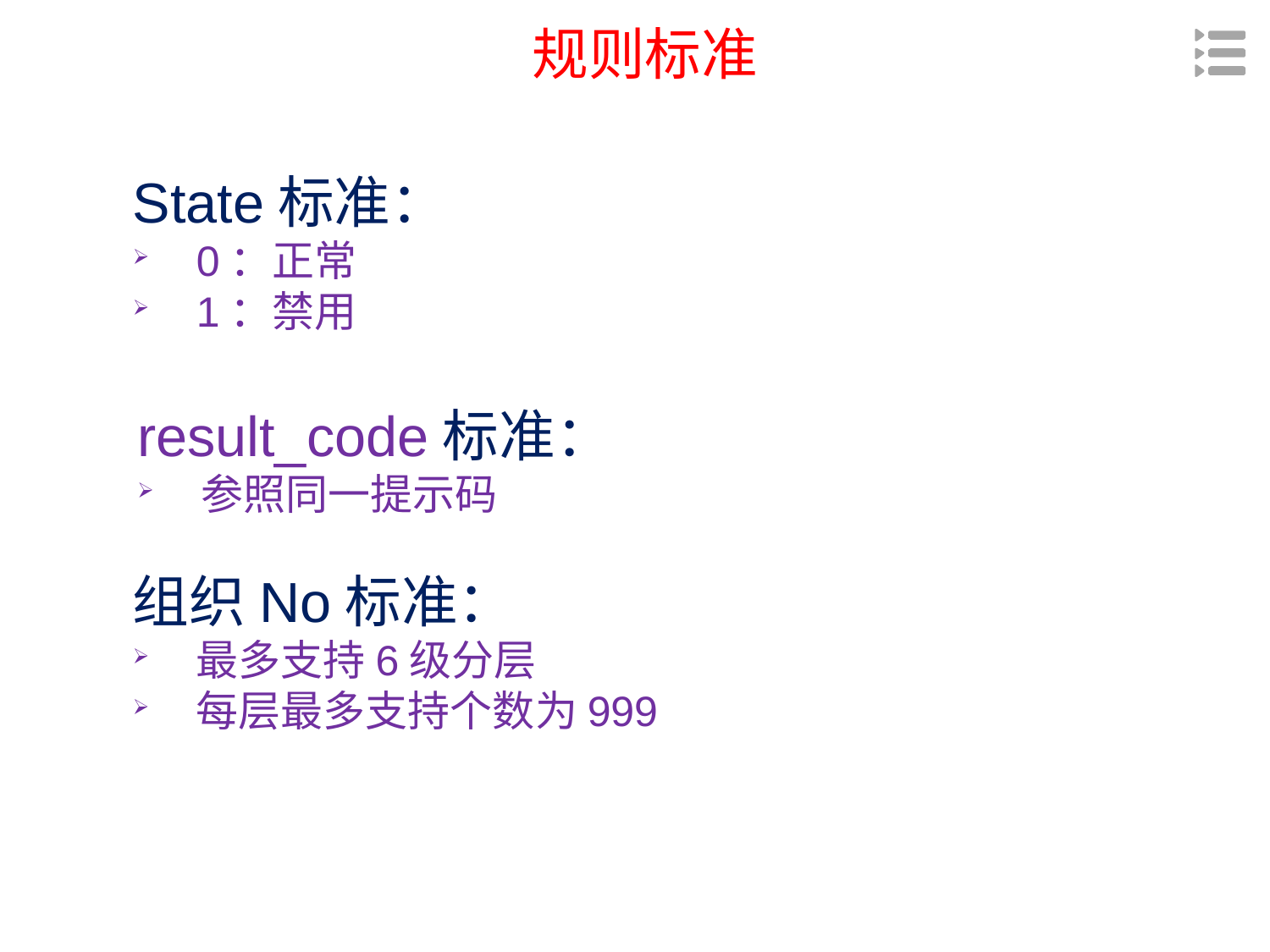

规则标准

State标准：
0：正常
1：禁用
result_code标准：
参照同一提示码
组织No标准：
最多支持6级分层
每层最多支持个数为999